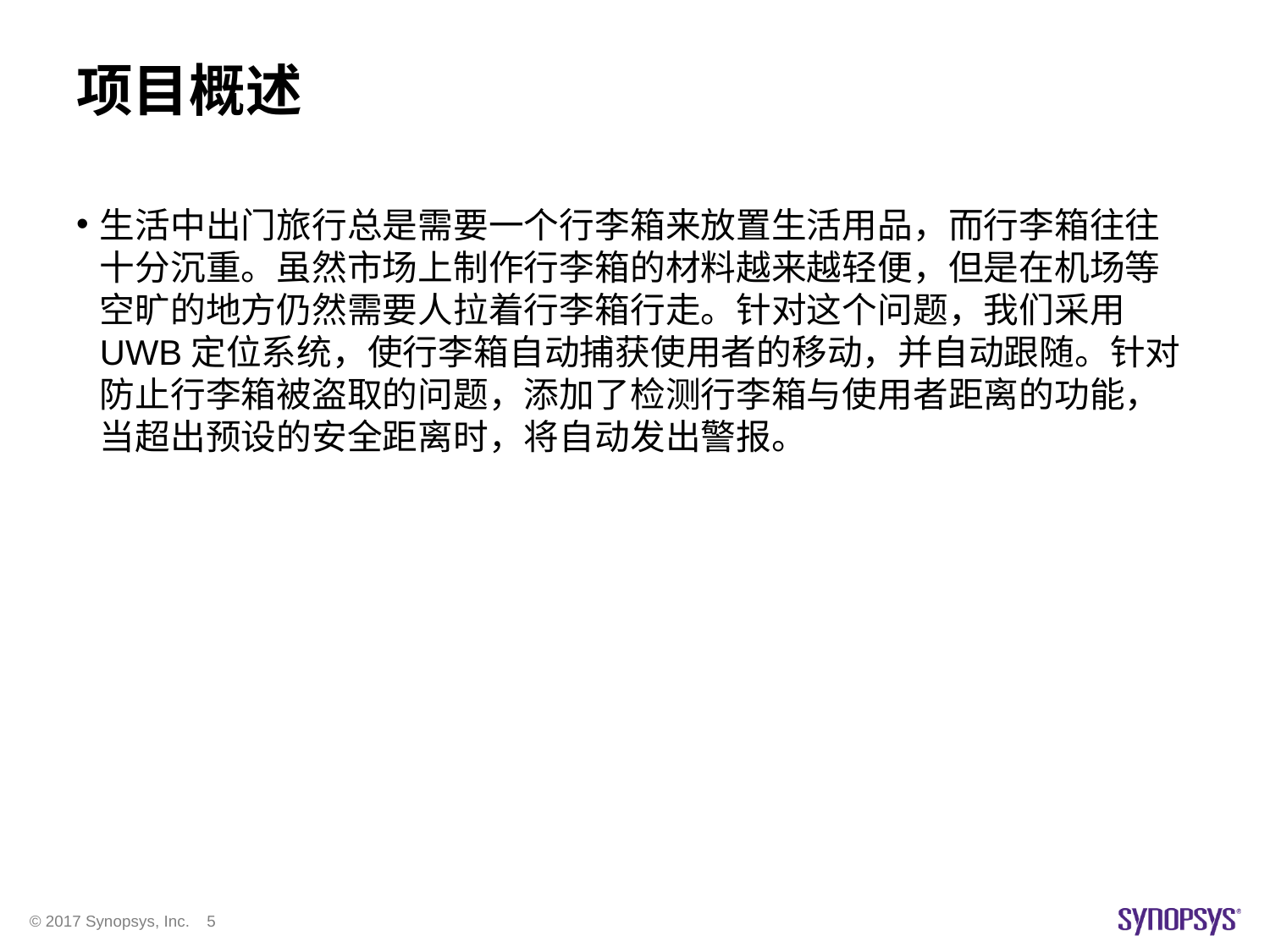

# 项目概述
生活中出门旅行总是需要一个行李箱来放置生活用品，而行李箱往往十分沉重。虽然市场上制作行李箱的材料越来越轻便，但是在机场等空旷的地方仍然需要人拉着行李箱行走。针对这个问题，我们采用UWB定位系统，使行李箱自动捕获使用者的移动，并自动跟随。针对防止行李箱被盗取的问题，添加了检测行李箱与使用者距离的功能，当超出预设的安全距离时，将自动发出警报。